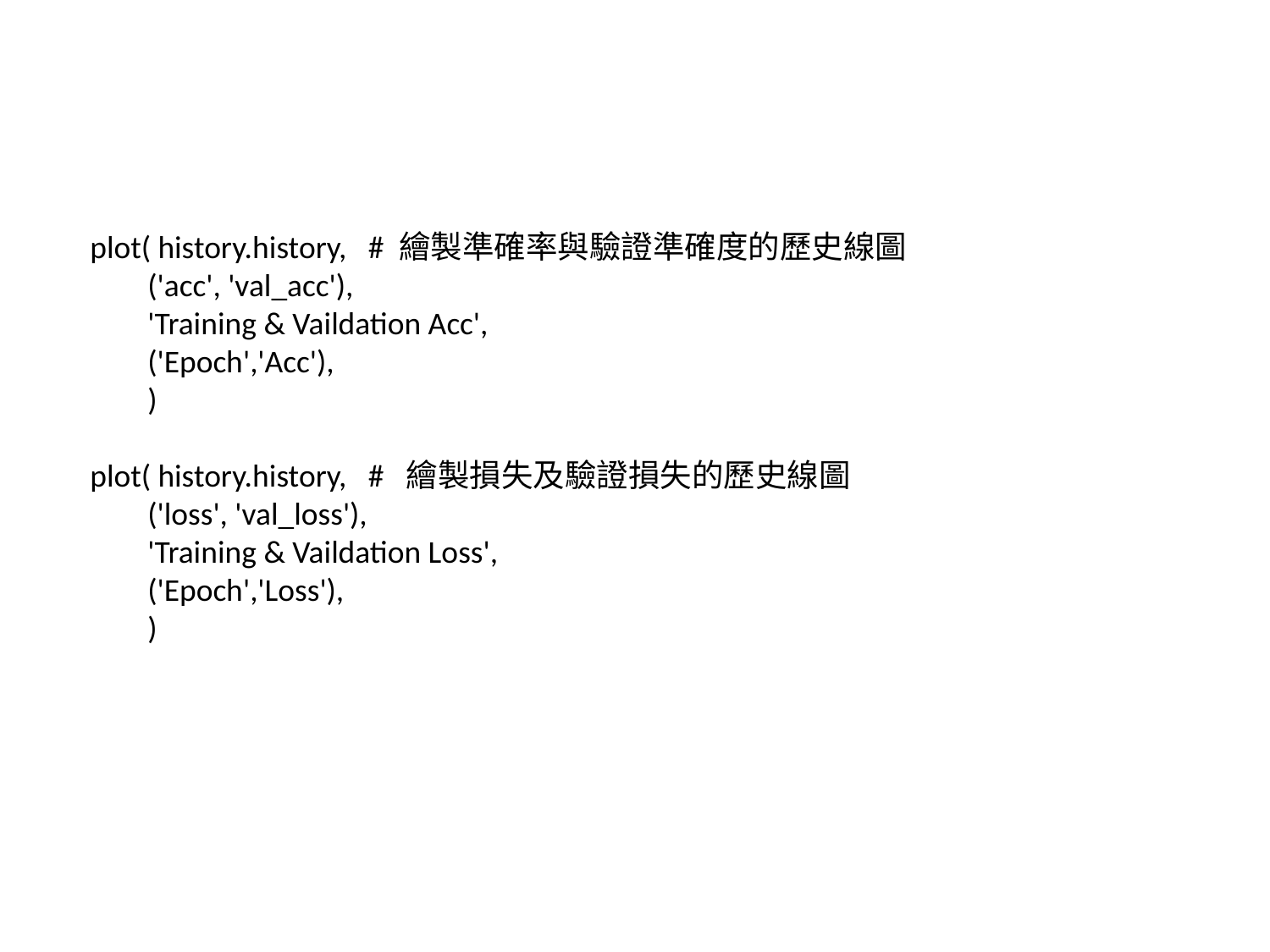

plot( history.history,   # 繪製準確率與驗證準確度的歷史線圖
        ('acc', 'val_acc'),
        'Training & Vaildation Acc',
        ('Epoch','Acc'),
        )

plot( history.history,   #  繪製損失及驗證損失的歷史線圖
        ('loss', 'val_loss'),
        'Training & Vaildation Loss',
        ('Epoch','Loss'),
        )